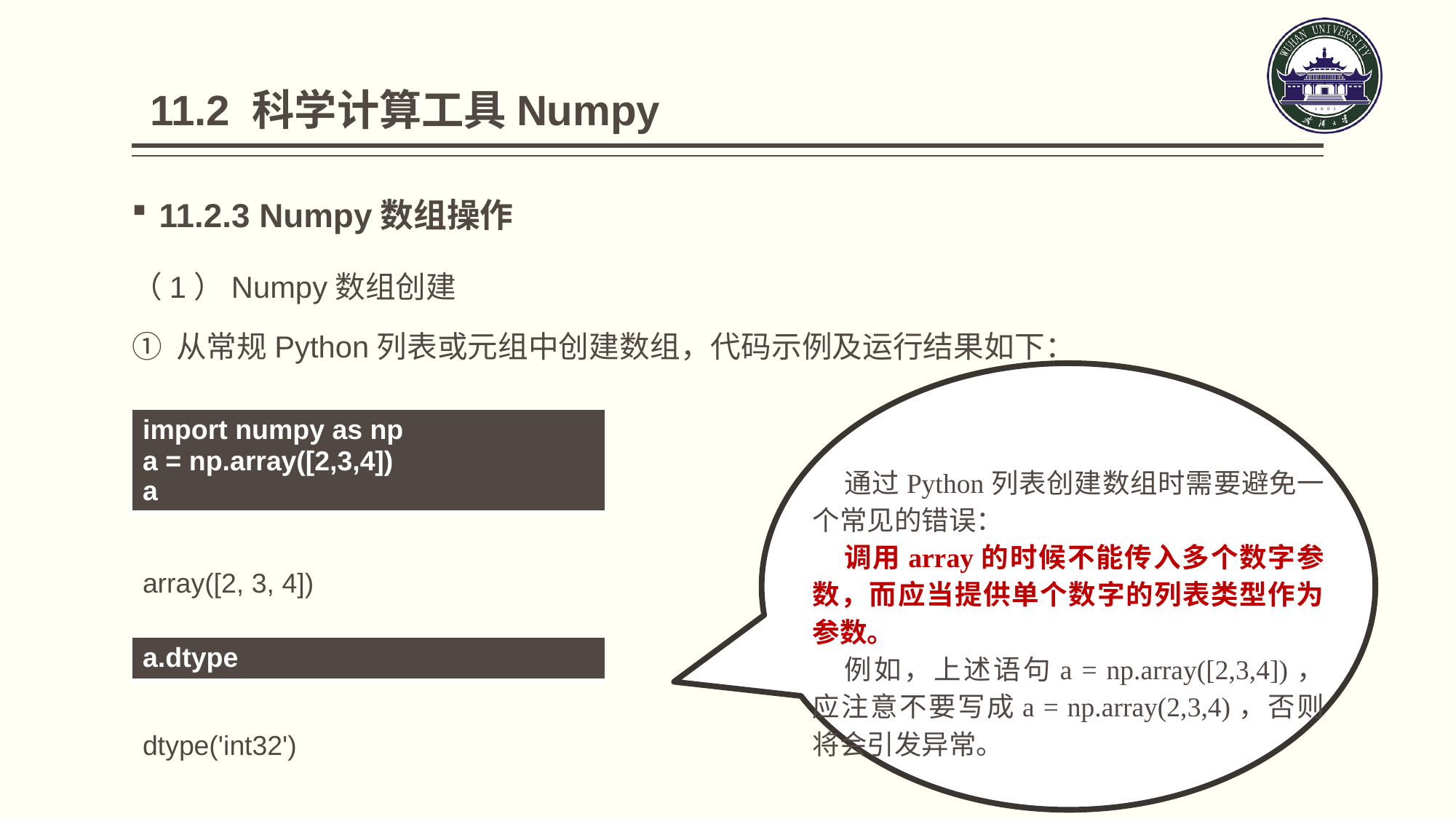

11.2 科学计算工具Numpy
11.2.3 Numpy数组操作
（1）Numpy数组创建
① 从常规Python列表或元组中创建数组，代码示例及运行结果如下：

通过Python列表创建数组时需要避免一个常见的错误：
调用array的时候不能传入多个数字参数，而应当提供单个数字的列表类型作为参数。
例如，上述语句a = np.array([2,3,4])，应注意不要写成a = np.array(2,3,4)，否则将会引发异常。
| import numpy as np a = np.array([2,3,4]) a |
| --- |
array([2, 3, 4])
| a.dtype |
| --- |
dtype('int32')